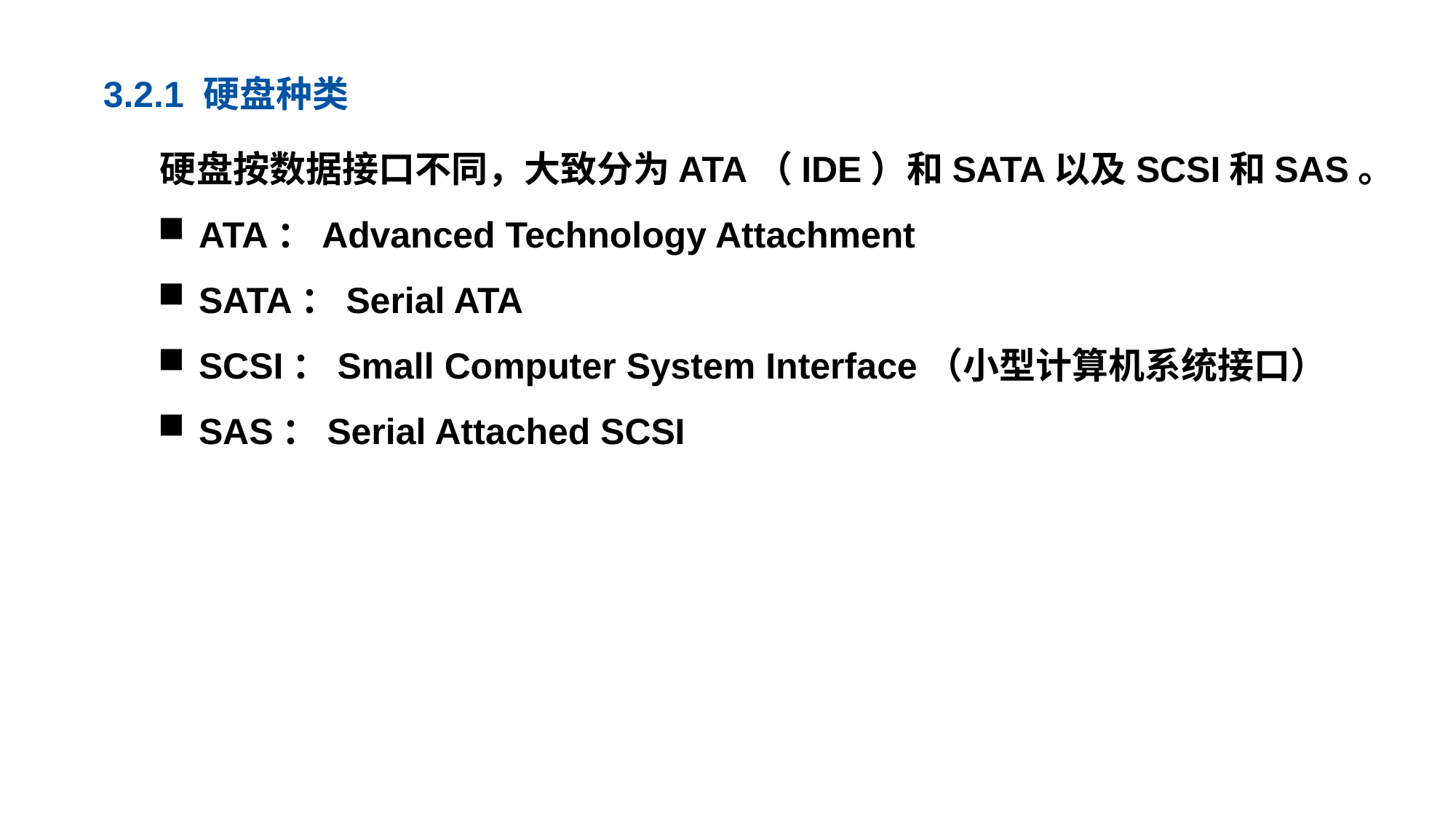

3.2.1 硬盘种类
  硬盘按数据接口不同，大致分为ATA（IDE）和SATA以及SCSI和SAS。
ATA：Advanced Technology Attachment
SATA：Serial ATA
SCSI：Small Computer System Interface（小型计算机系统接口）
SAS：Serial Attached SCSI
3